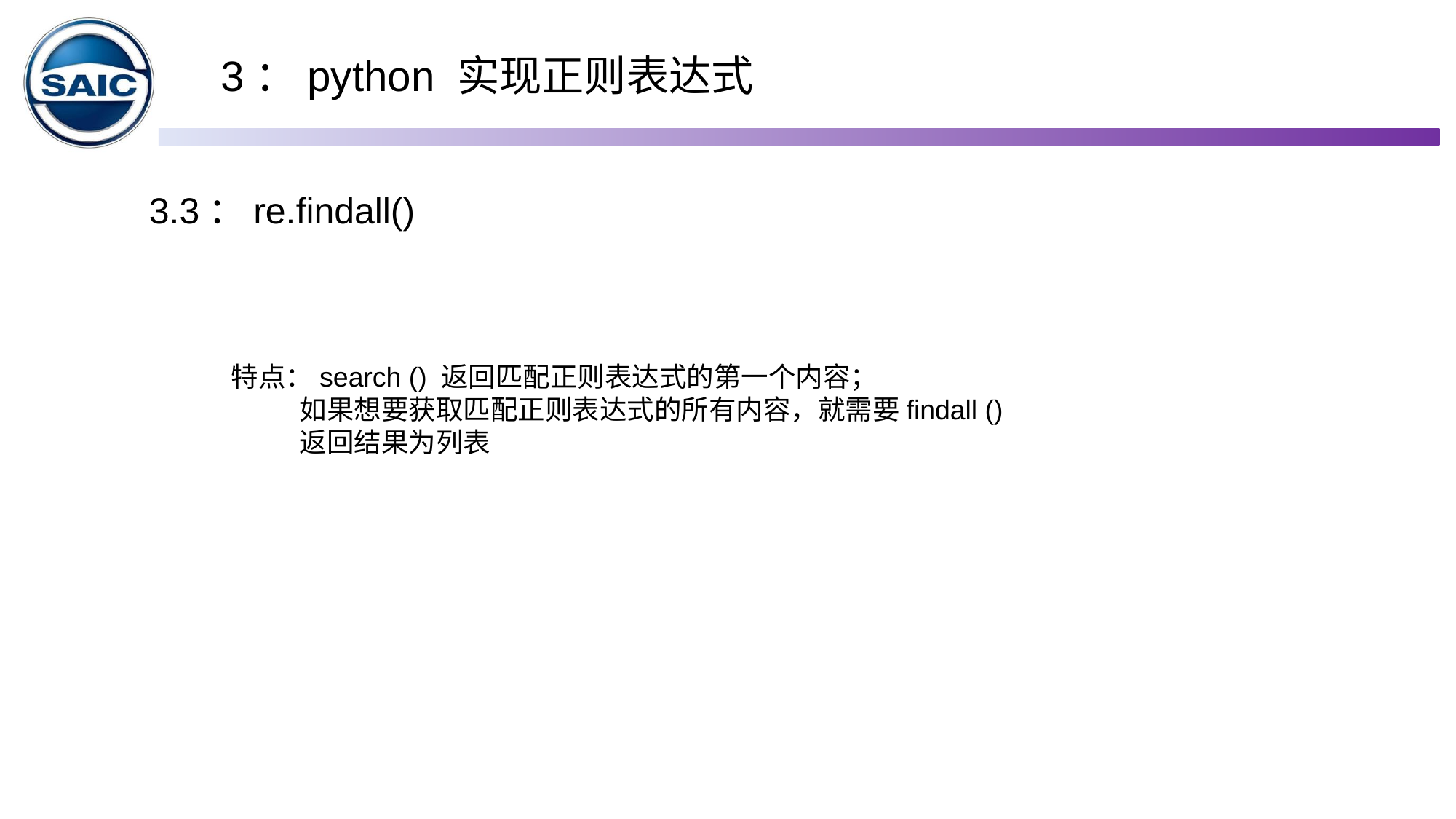

3：python 实现正则表达式
3.3：re.findall()
特点：search () 返回匹配正则表达式的第一个内容；
          如果想要获取匹配正则表达式的所有内容，就需要findall ()
          返回结果为列表